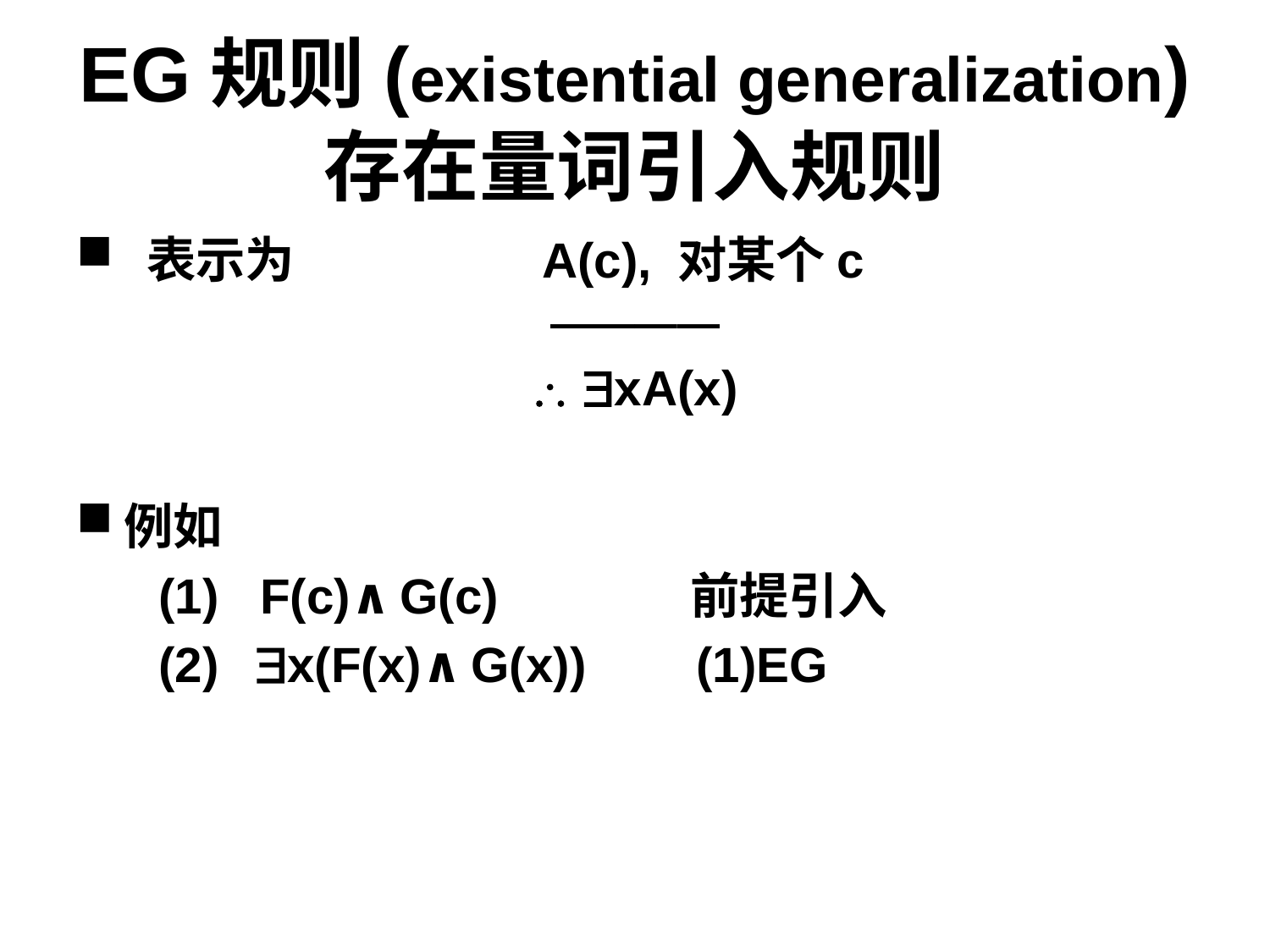

# EG规则(existential generalization) 存在量词引入规则
 表示为                     A(c), 对某个c
 ————
∴ ∃xA(x)

例如
      (1)   F(c)∧G(c)             前提引入
      (2)   ∃x(F(x)∧G(x))        (1)EG
45